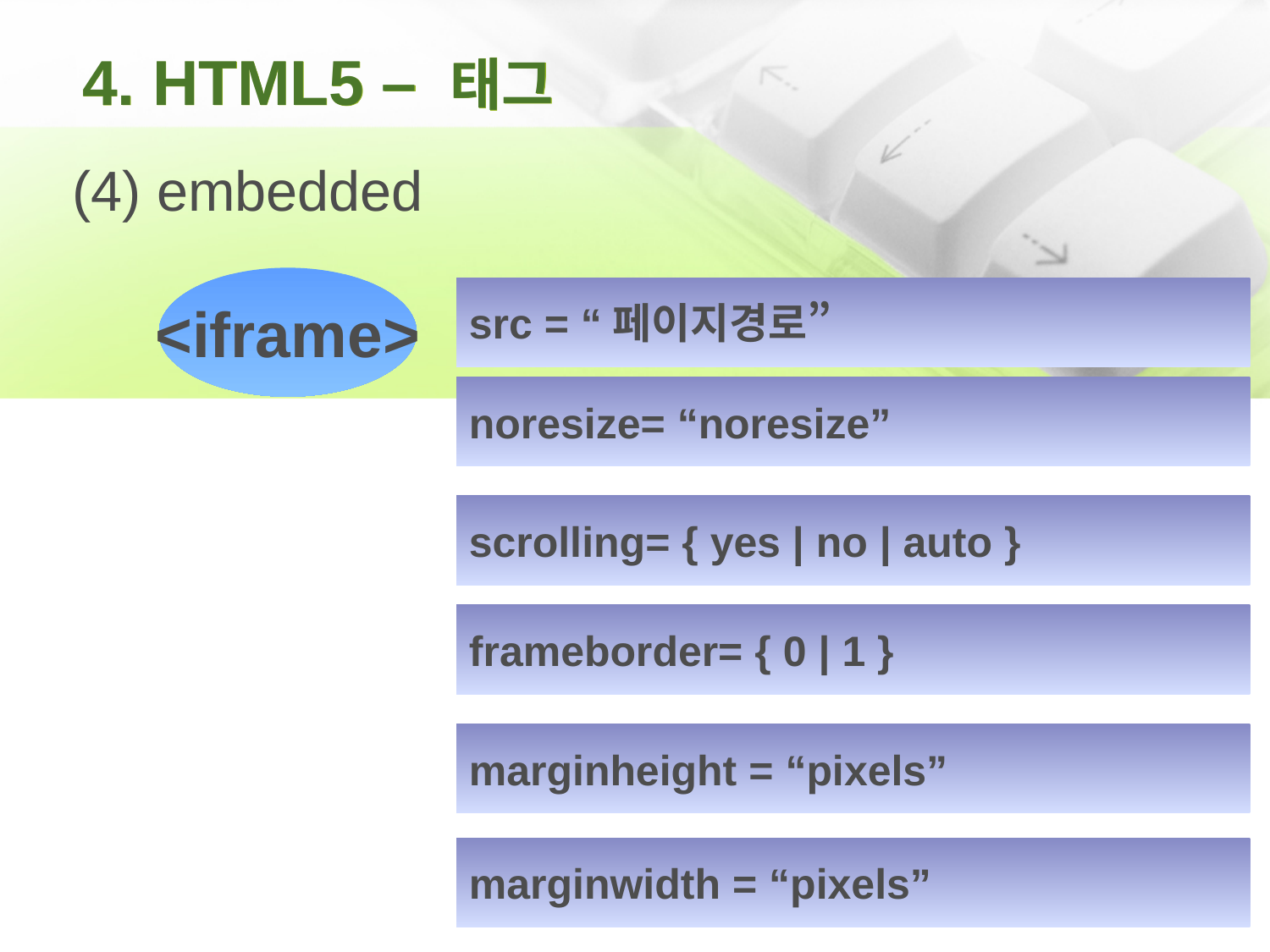

# 4. HTML5 – 태그
(4) embedded
<iframe>
src = “페이지경로”
noresize= “noresize”
scrolling= { yes | no | auto }
frameborder= { 0 | 1 }
marginheight = “pixels”
marginwidth = “pixels”